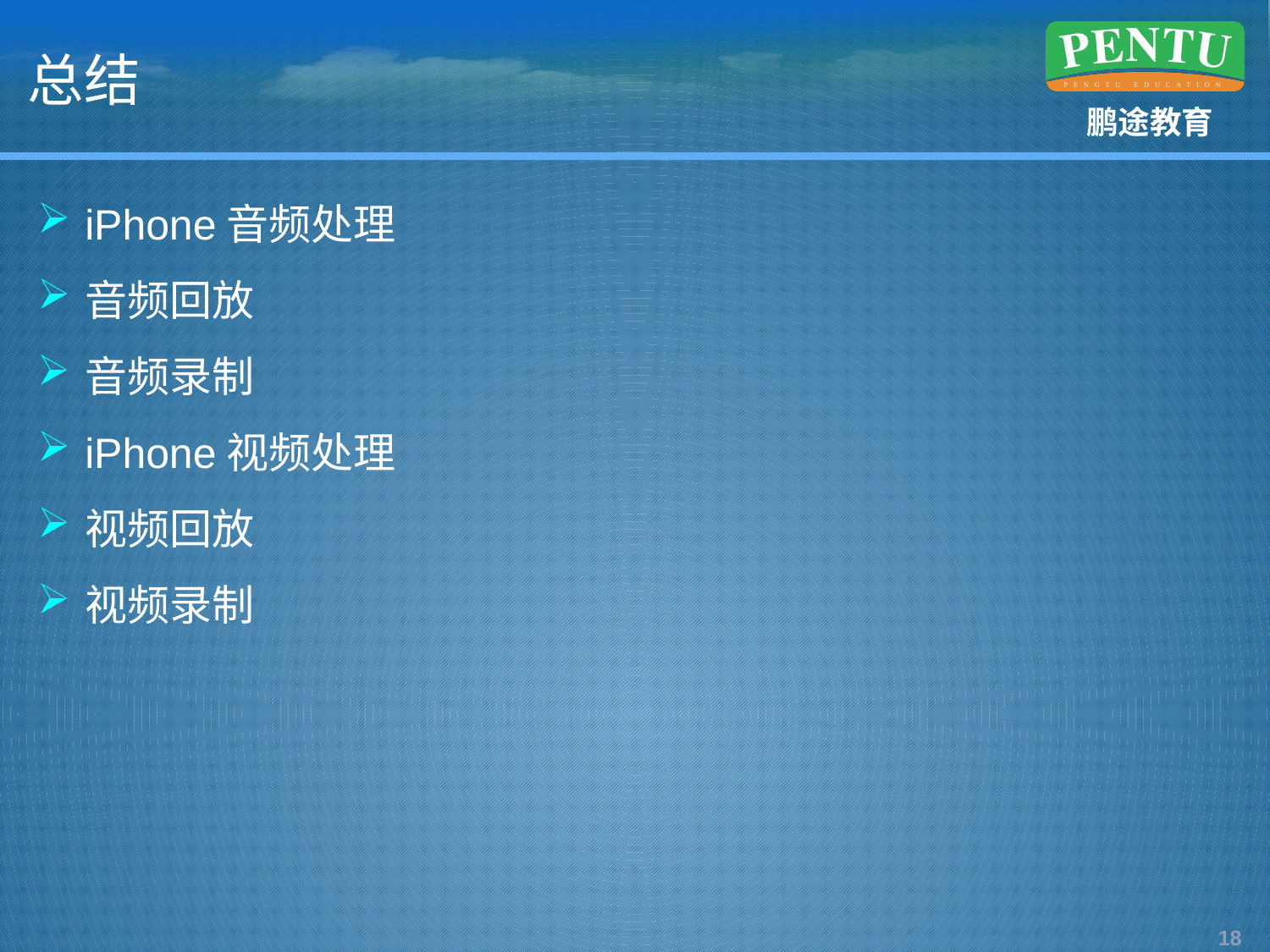

# 总结
iPhone音频处理
音频回放
音频录制
iPhone视频处理
视频回放
视频录制
18